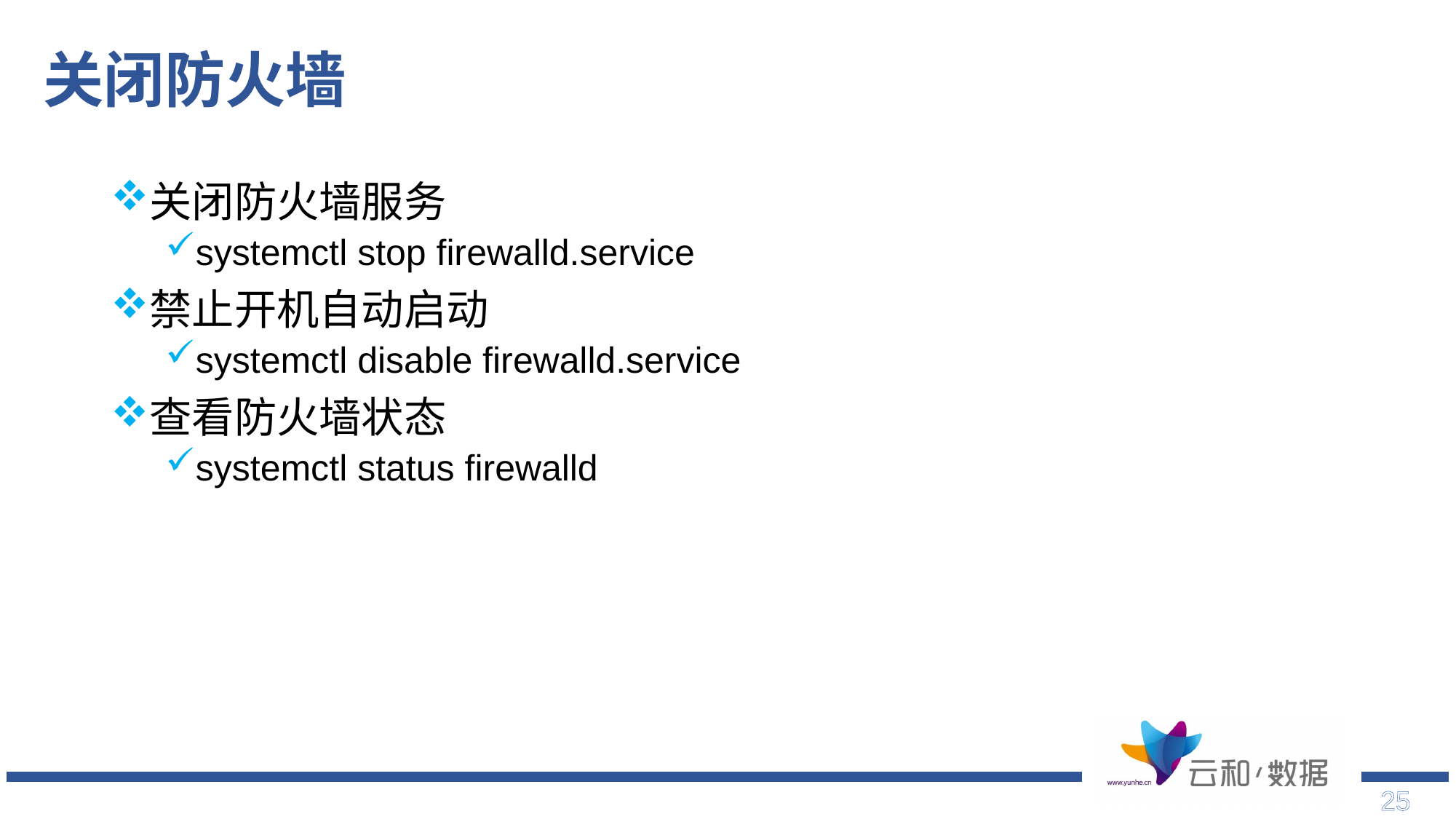

# 关闭防火墙
关闭防火墙服务
systemctl stop firewalld.service
禁止开机自动启动
systemctl disable firewalld.service
查看防火墙状态
systemctl status firewalld